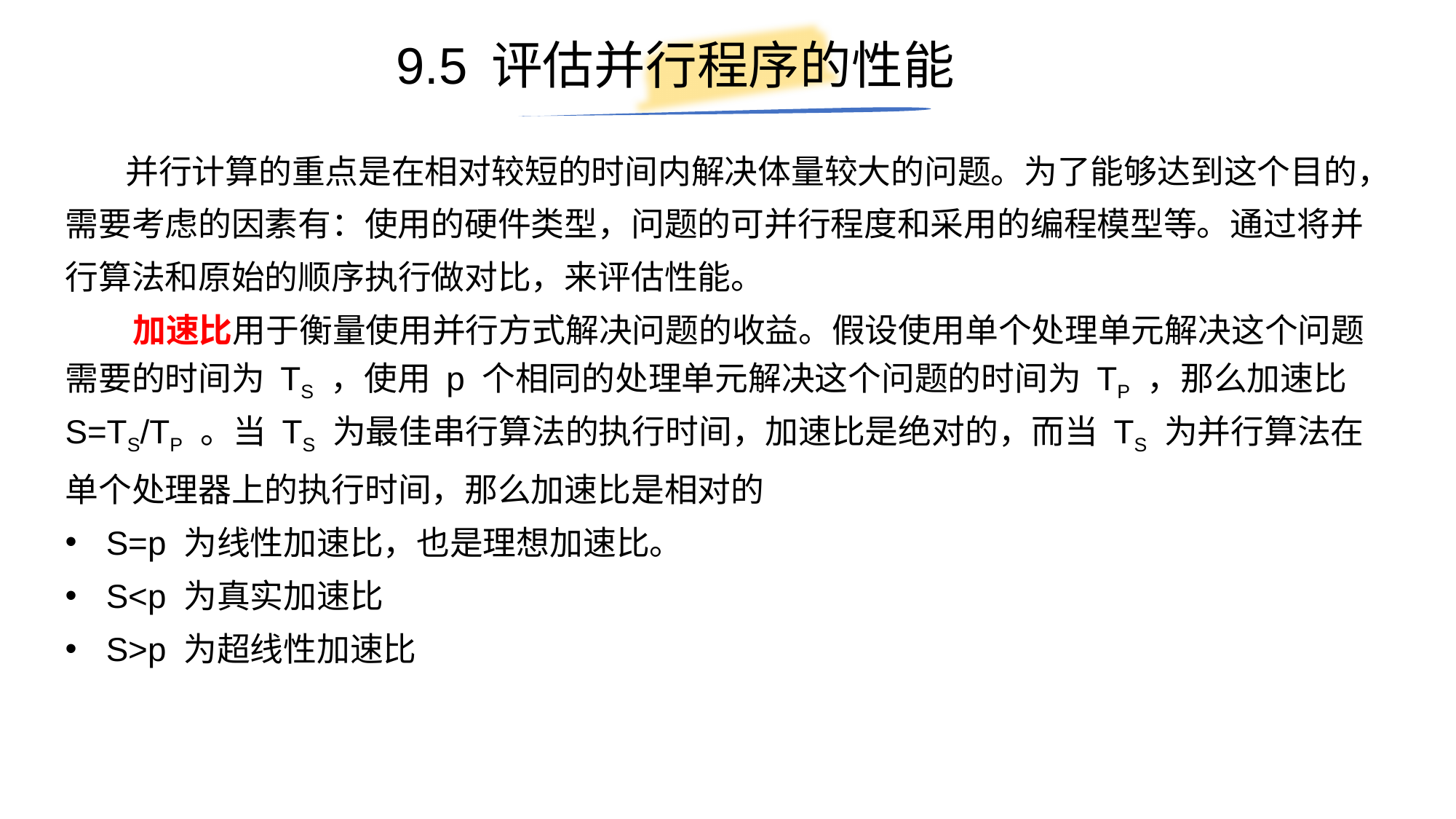

# 9.5 评估并行程序的性能

       并行计算的重点是在相对较短的时间内解决体量较大的问题。为了能够达到这个目的，需要考虑的因素有：使用的硬件类型，问题的可并行程度和采用的编程模型等。通过将并行算法和原始的顺序执行做对比，来评估性能。
        加速比用于衡量使用并行方式解决问题的收益。假设使用单个处理单元解决这个问题需要的时间为 TS ，使用 p 个相同的处理单元解决这个问题的时间为 TP ，那么加速比 S=TS/TP 。当 TS 为最佳串行算法的执行时间，加速比是绝对的，而当 TS 为并行算法在单个处理器上的执行时间，那么加速比是相对的
S=p 为线性加速比，也是理想加速比。
S<p 为真实加速比
S>p 为超线性加速比